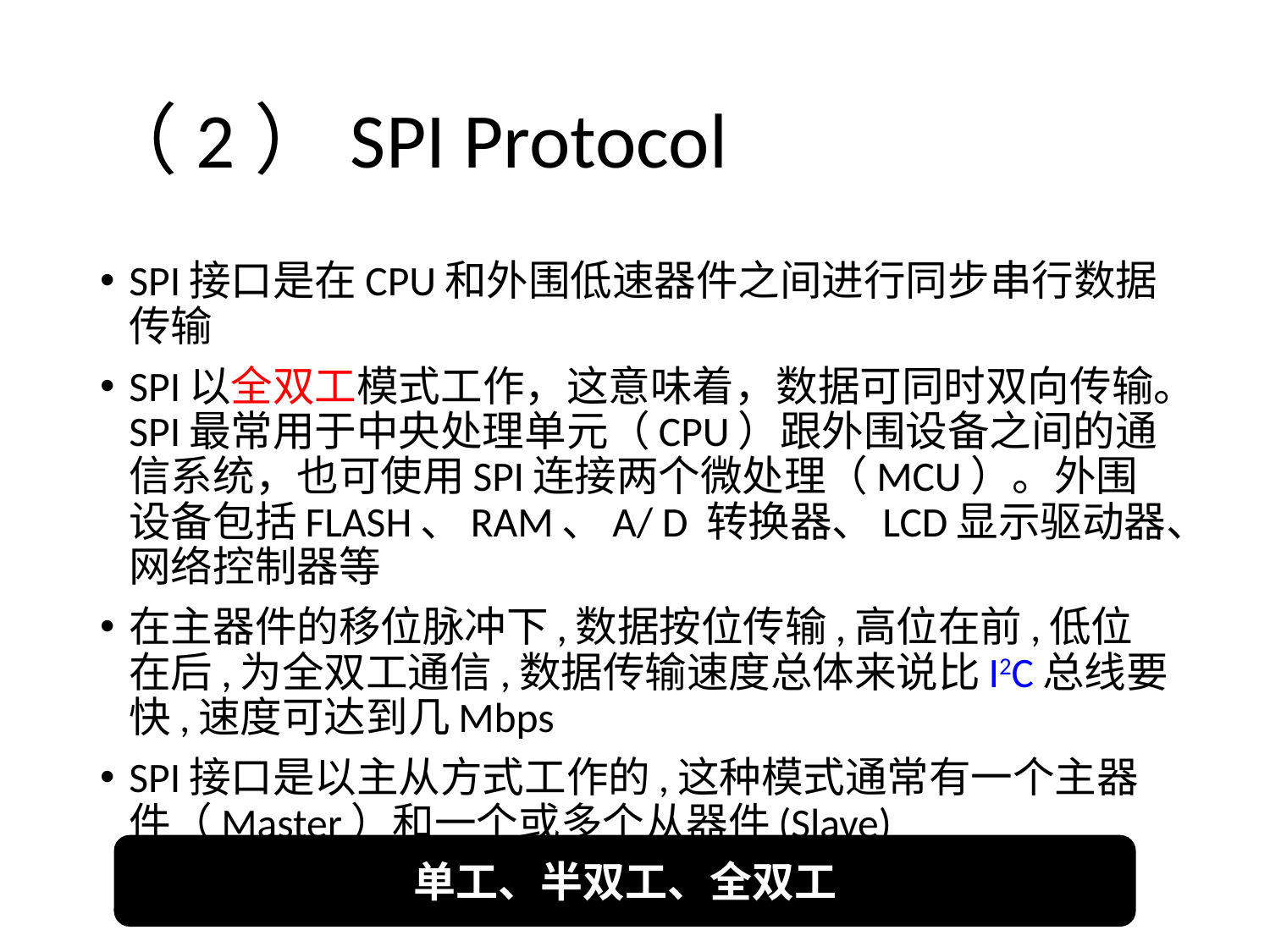

# （2）SPI Protocol
SPI接口是在CPU和外围低速器件之间进行同步串行数据传输
SPI以全双工模式工作，这意味着，数据可同时双向传输。SPI最常用于中央处理单元（CPU）跟外围设备之间的通信系统，也可使用SPI连接两个微处理（MCU）。外围设备包括FLASH、RAM、A/ D 转换器、LCD显示驱动器、网络控制器等
在主器件的移位脉冲下,数据按位传输,高位在前,低位在后,为全双工通信,数据传输速度总体来说比I2C总线要快,速度可达到几Mbps
SPI接口是以主从方式工作的,这种模式通常有一个主器件（Master）和一个或多个从器件(Slave)
单工、半双工、全双工